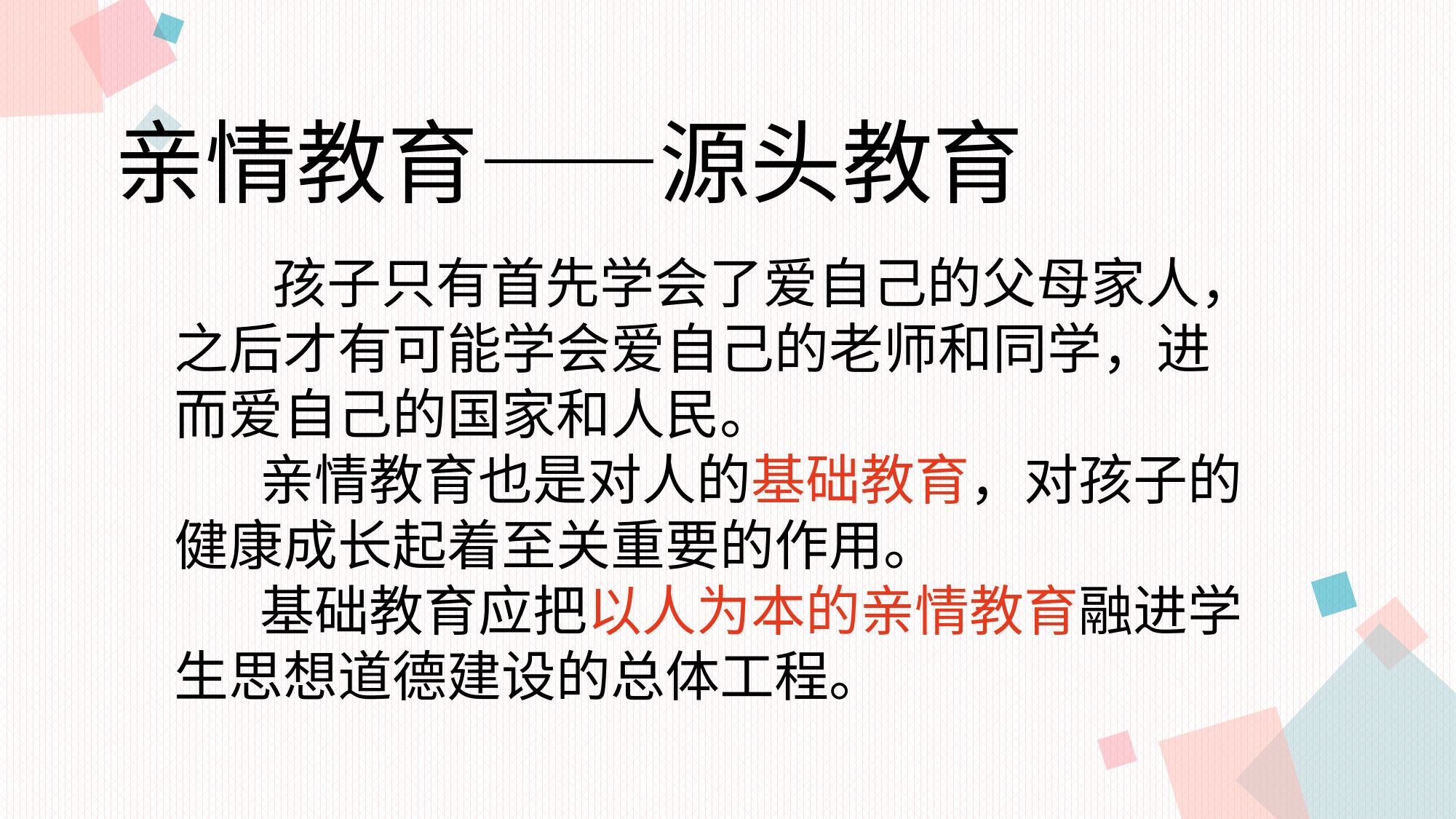

亲情教育——源头教育

       孩子只有首先学会了爱自己的父母家人，之后才有可能学会爱自己的老师和同学，进而爱自己的国家和人民。
      亲情教育也是对人的基础教育，对孩子的健康成长起着至关重要的作用。
      基础教育应把以人为本的亲情教育融进学生思想道德建设的总体工程。